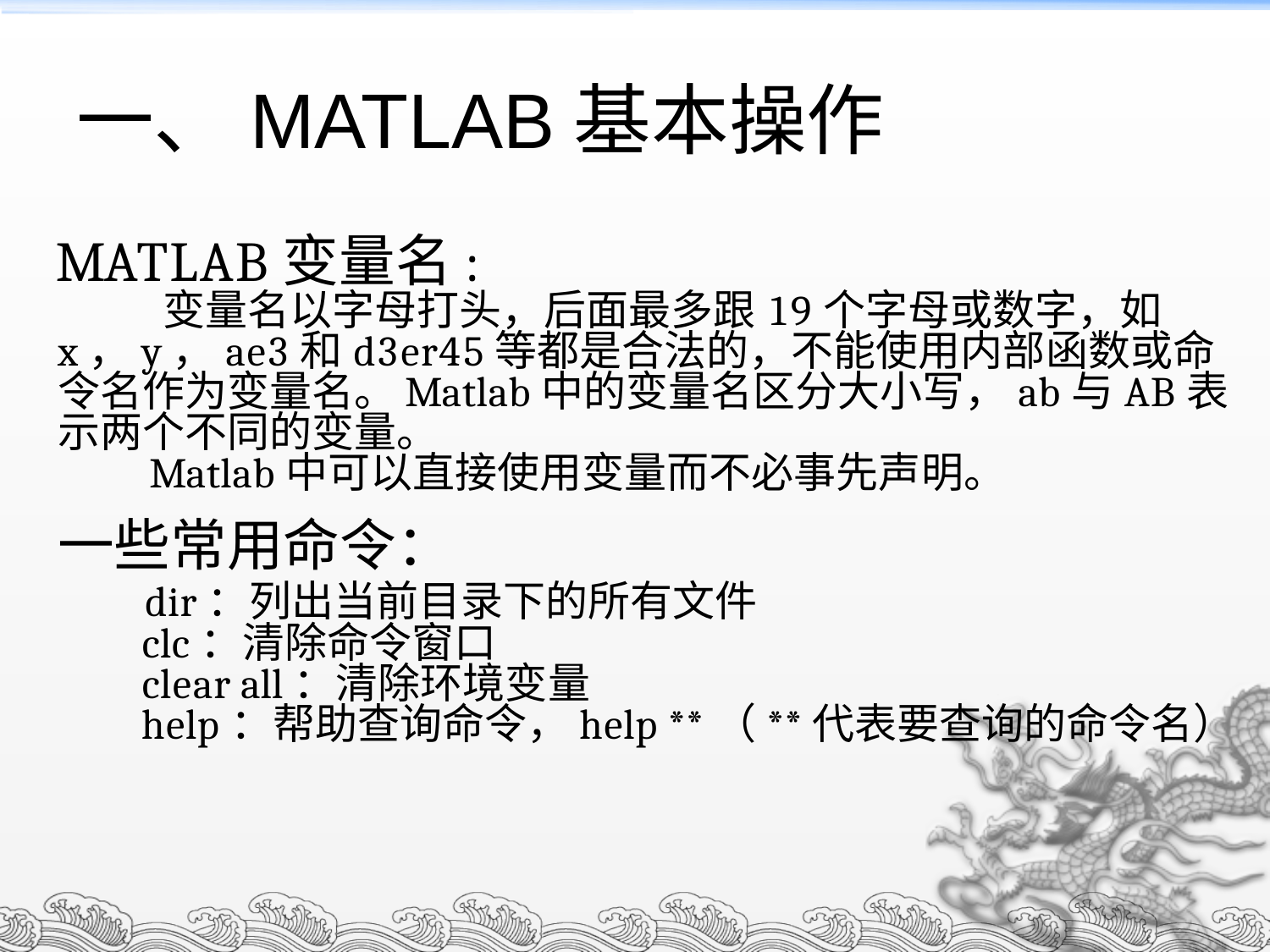

一、MATLAB基本操作
MATLAB变量名:
          变量名以字母打头，后面最多跟19个字母或数字，如x，y，ae3和d3er45等都是合法的，不能使用内部函数或命令名作为变量名。Matlab中的变量名区分大小写，ab与AB表示两个不同的变量。
          Matlab中可以直接使用变量而不必事先声明。
一些常用命令：
        dir：列出当前目录下的所有文件
         clc：清除命令窗口
         clear all：清除环境变量
         help：帮助查询命令，help **（**代表要查询的命令名）